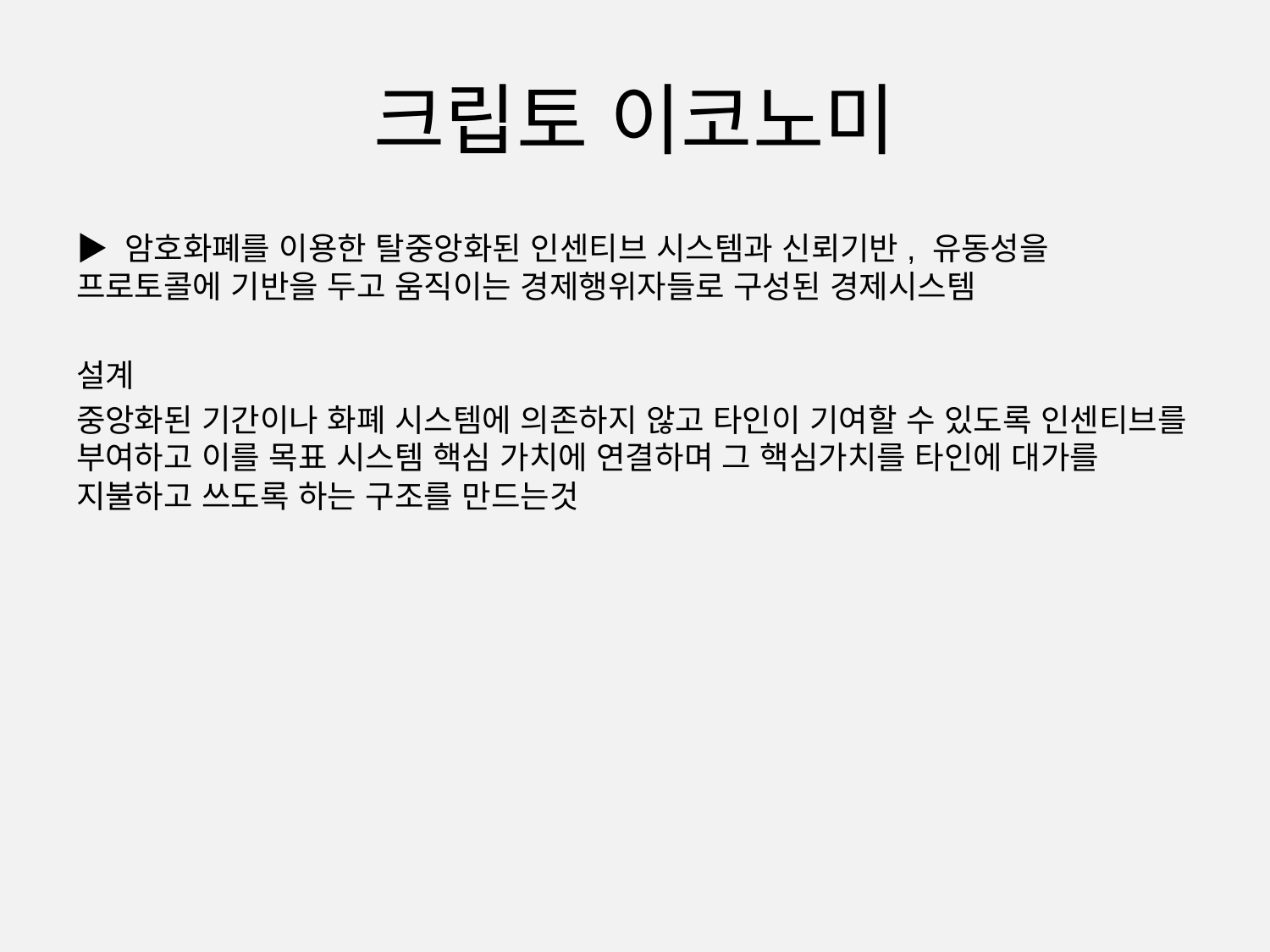

# 크립토 이코노미
▶ 암호화폐를 이용한 탈중앙화된 인센티브 시스템과 신뢰기반, 유동성을 프로토콜에 기반을 두고 움직이는 경제행위자들로 구성된 경제시스템

설계
중앙화된 기간이나 화폐 시스템에 의존하지 않고 타인이 기여할 수 있도록 인센티브를 부여하고 이를 목표 시스템 핵심 가치에 연결하며 그 핵심가치를 타인에 대가를 지불하고 쓰도록 하는 구조를 만드는것